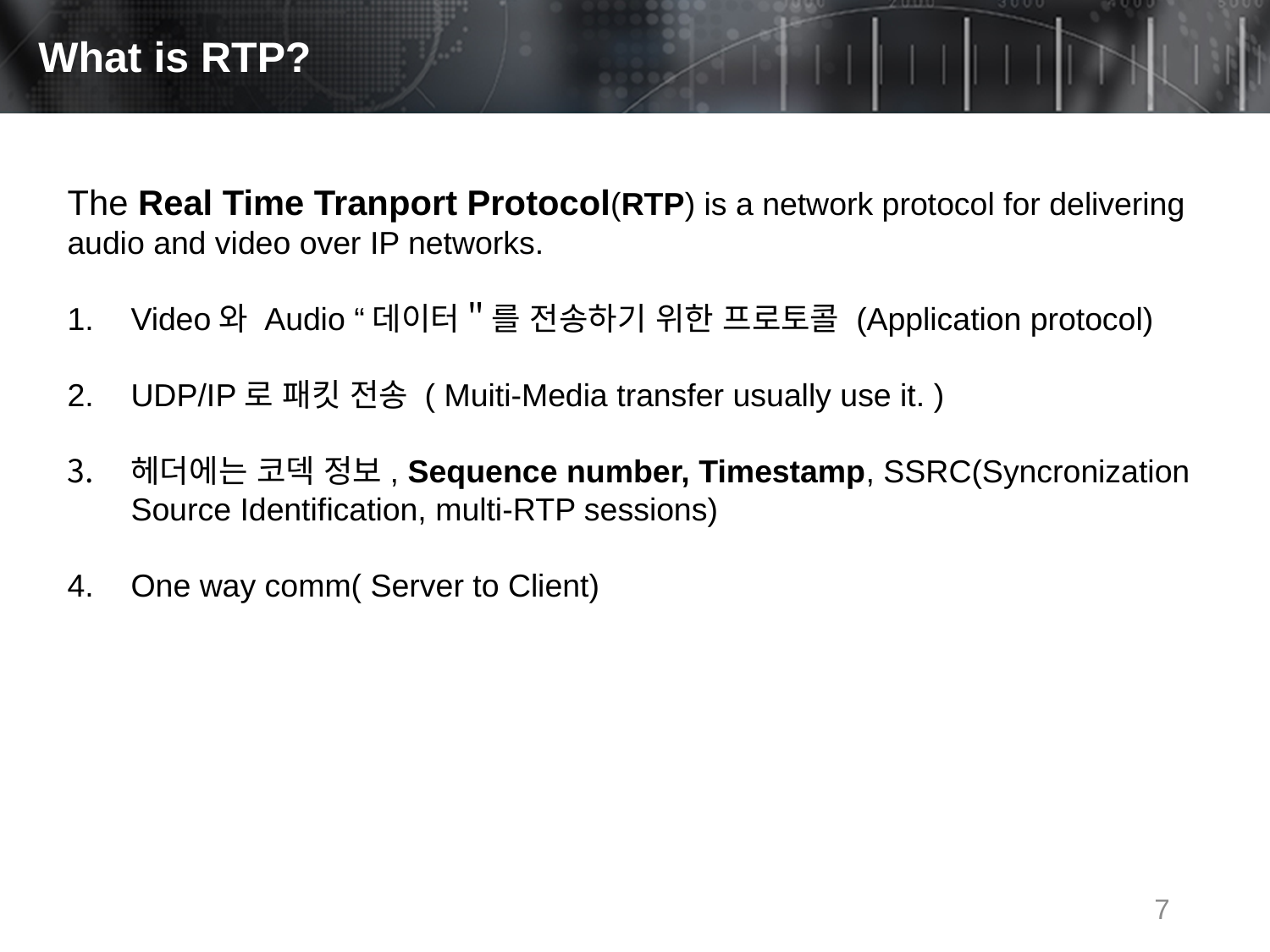

# What is RTP?
The Real Time Tranport Protocol(RTP) is a network protocol for delivering audio and video over IP networks.

Video와 Audio “데이터＂를 전송하기 위한 프로토콜 (Application protocol)

UDP/IP로 패킷 전송 ( Muiti-Media transfer usually use it. )

헤더에는 코덱 정보, Sequence number, Timestamp, SSRC(Syncronization Source Identification, multi-RTP sessions)

One way comm( Server to Client)
7